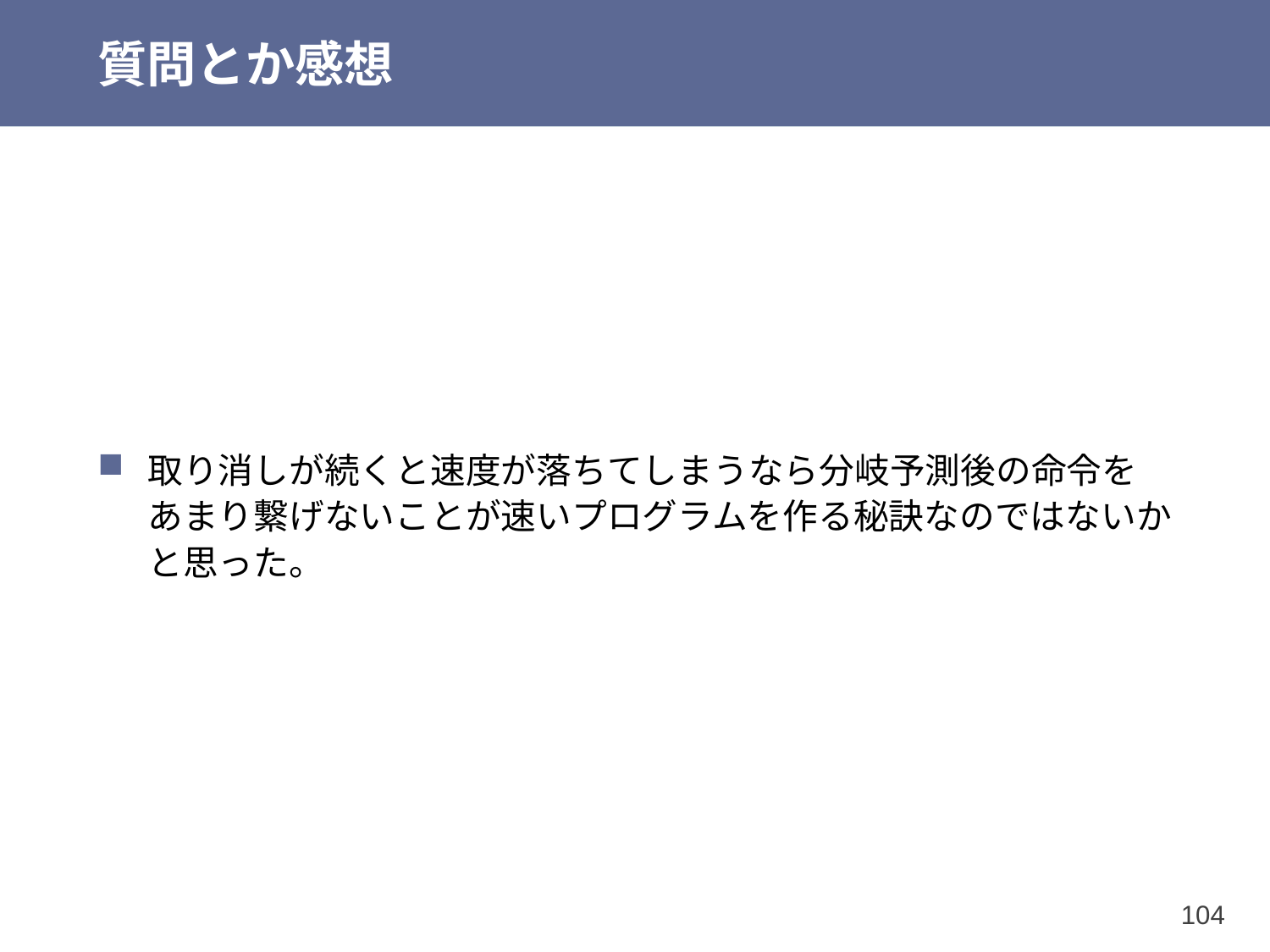

# 質問とか感想
取り消しが続くと速度が落ちてしまうなら分岐予測後の命令をあまり繋げないことが速いプログラムを作る秘訣なのではないかと思った。